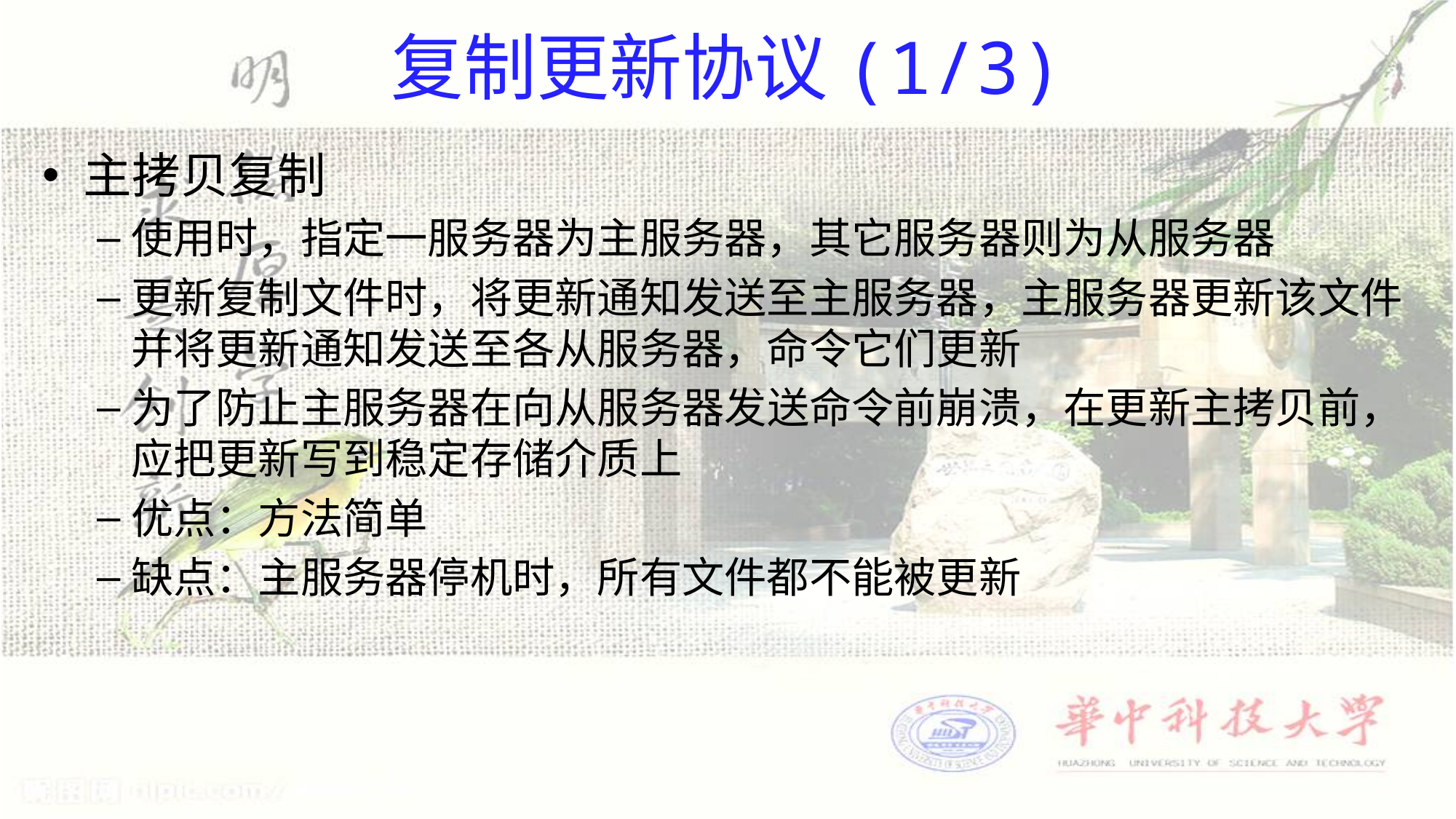

# 复制更新协议(1/3)
主拷贝复制
使用时，指定一服务器为主服务器，其它服务器则为从服务器
更新复制文件时，将更新通知发送至主服务器，主服务器更新该文件并将更新通知发送至各从服务器，命令它们更新
为了防止主服务器在向从服务器发送命令前崩溃，在更新主拷贝前，应把更新写到稳定存储介质上
优点：方法简单
缺点：主服务器停机时，所有文件都不能被更新